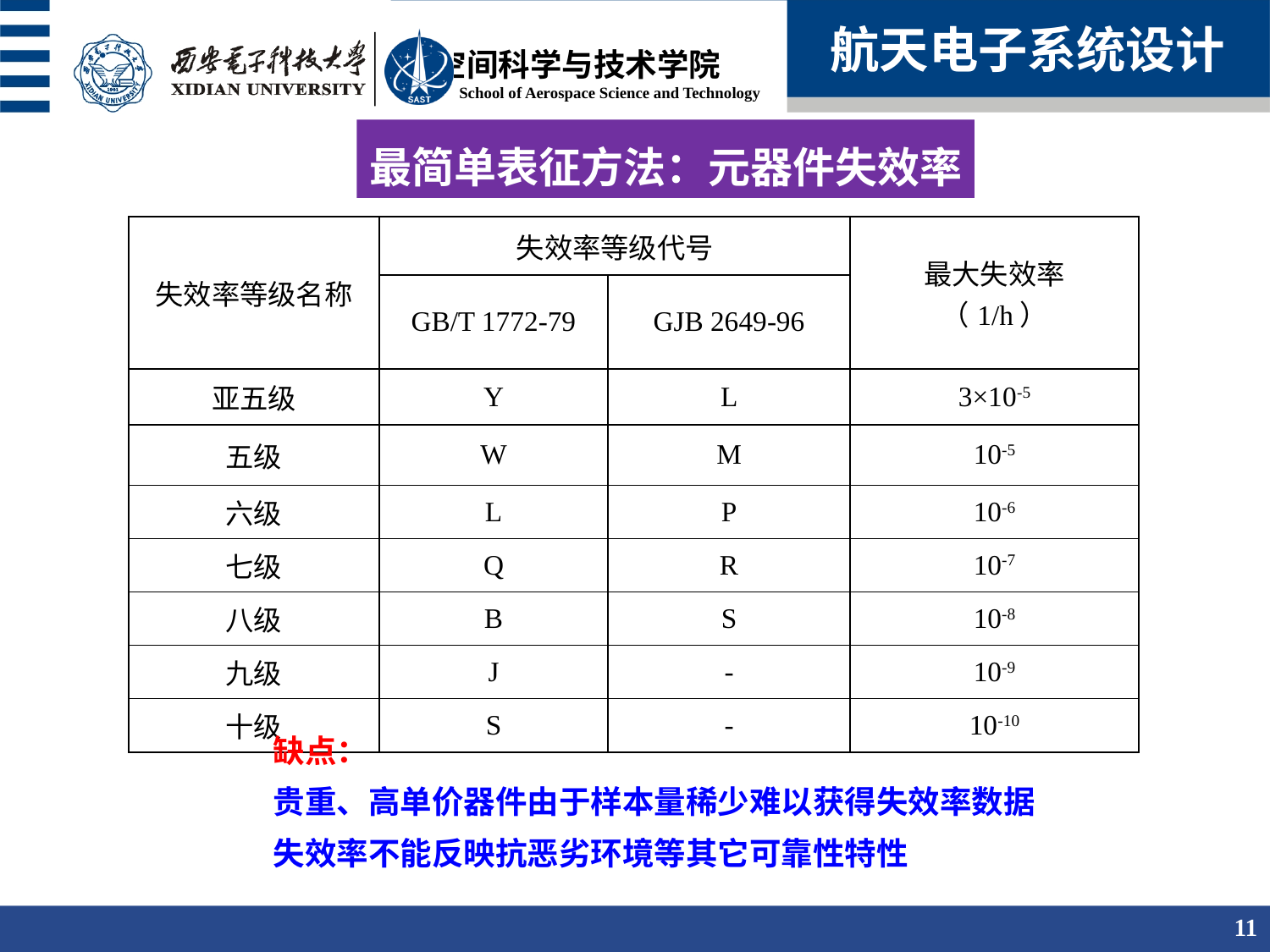

航天电子系统设计
最简单表征方法：元器件失效率
| 失效率等级名称 | 失效率等级代号 |  | 最大失效率 （1/h） |
| --- | --- | --- | --- |
|  | GB/T 1772-79 | GJB 2649-96 |  |
| 亚五级 | Y | L | 3×10-5 |
| 五级 | W | M | 10-5 |
| 六级 | L | P | 10-6 |
| 七级 | Q | R | 10-7 |
| 八级 | B | S | 10-8 |
| 九级 | J | - | 10-9 |
| 十级 | S | - | 10-10 |
缺点：
贵重、高单价器件由于样本量稀少难以获得失效率数据
失效率不能反映抗恶劣环境等其它可靠性特性